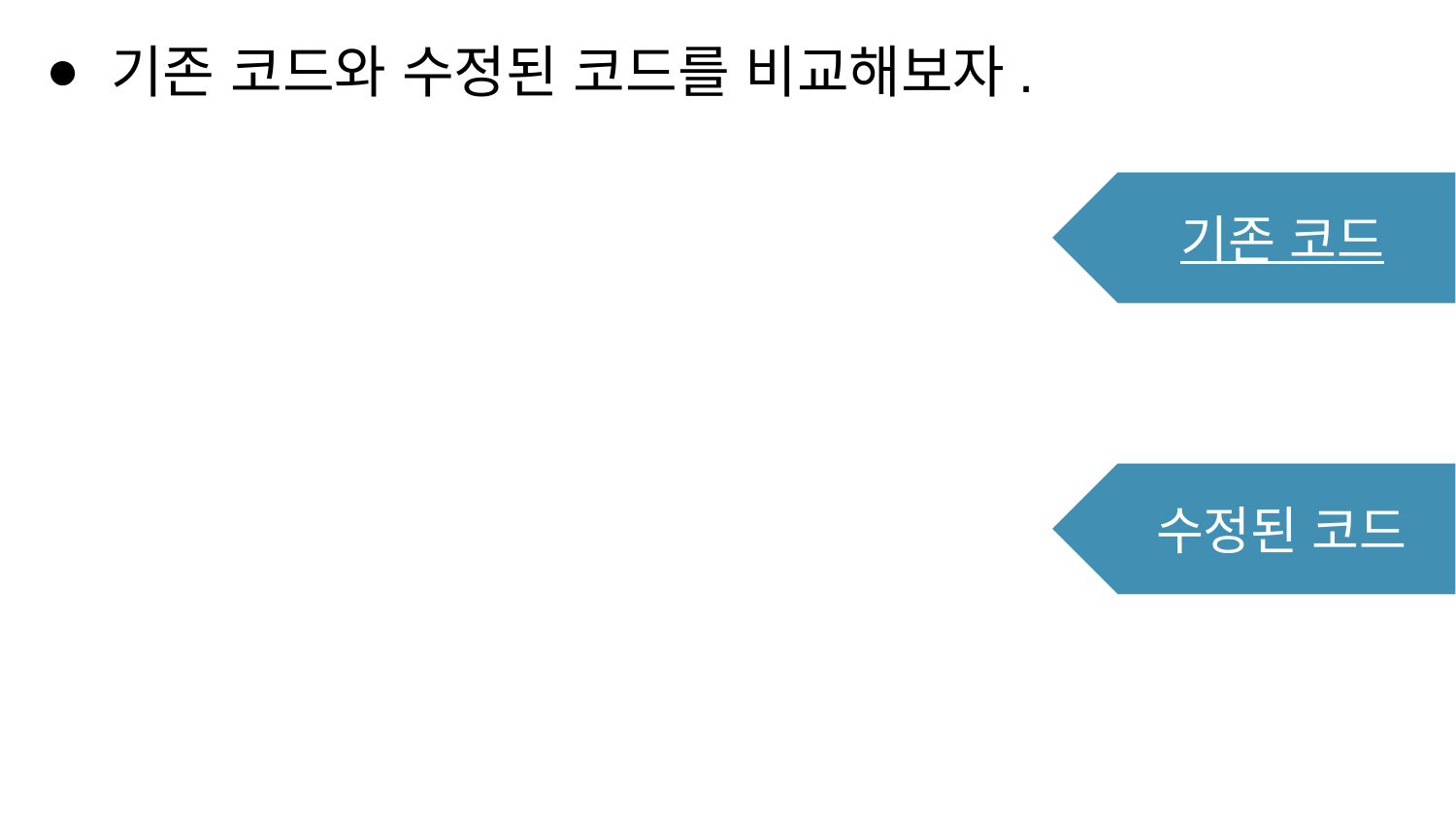

기존 코드와 수정된 코드를 비교해보자.

기존 코드

# 수정된 코드